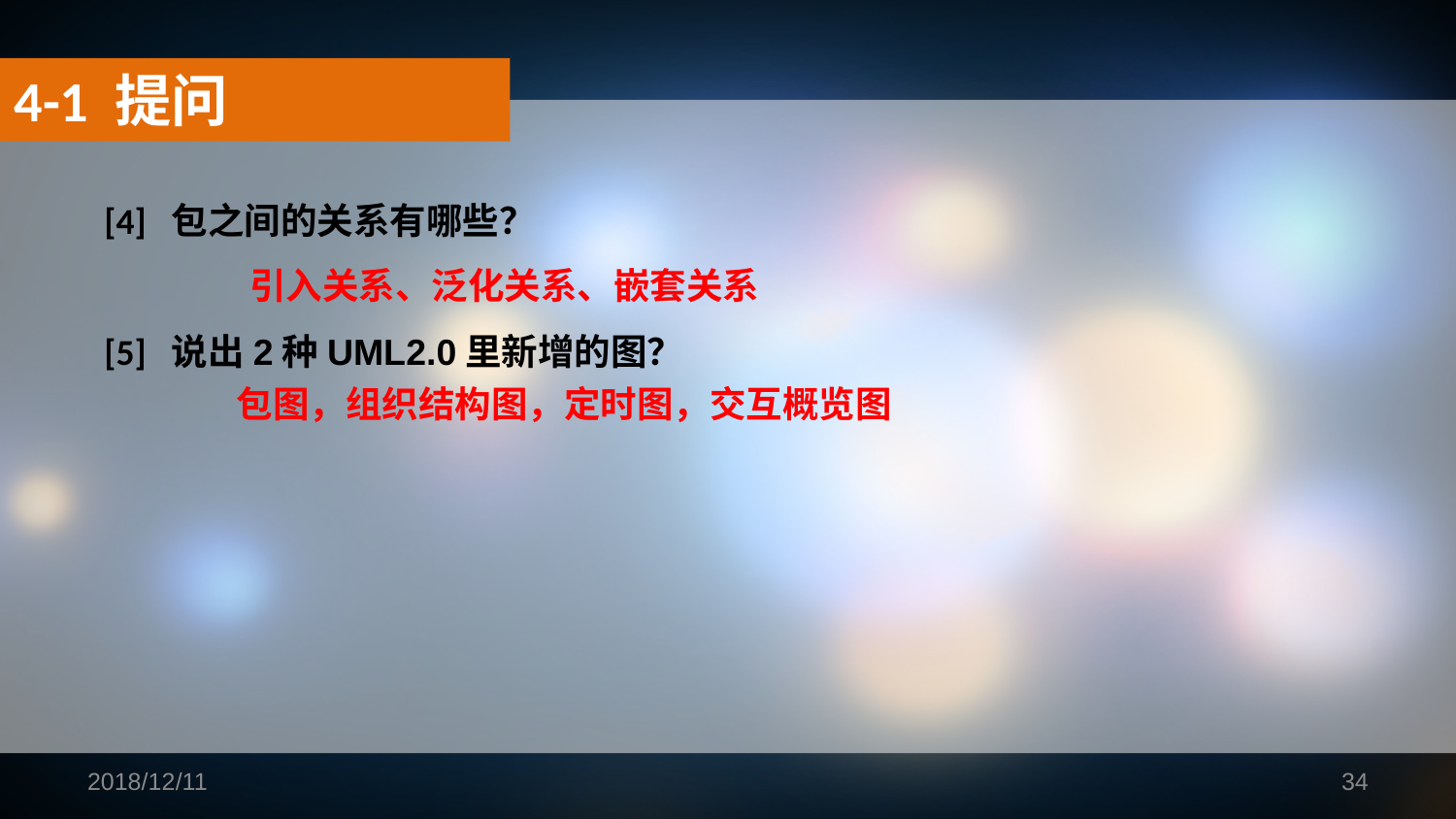

4-1 提问

[4]  包之间的关系有哪些？
	引入关系、泛化关系、嵌套关系
[5]  说出2种UML2.0里新增的图？
               包图，组织结构图，定时图，交互概览图

2018/12/11
34